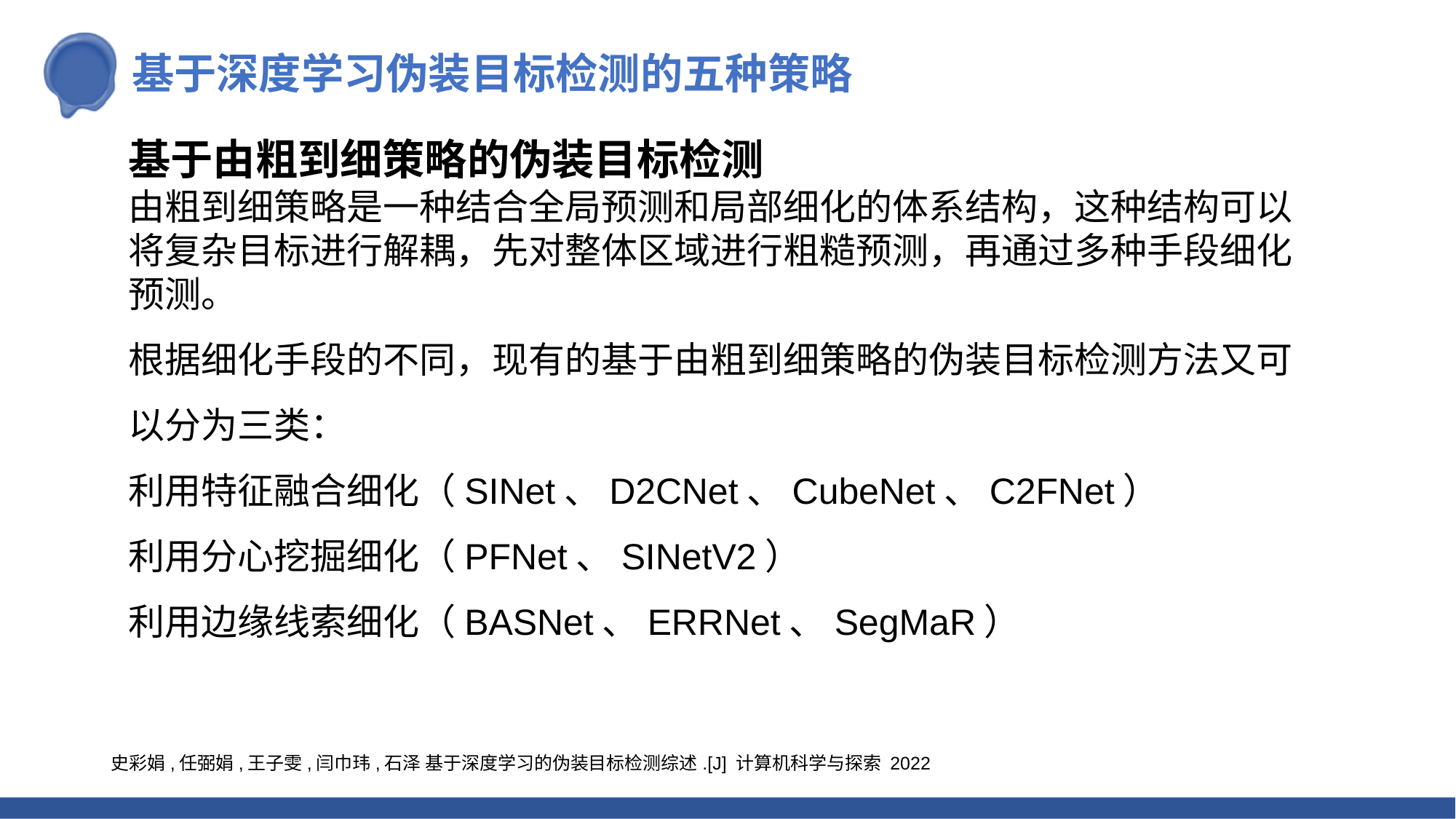

基于深度学习伪装目标检测的五种策略

基于由粗到细策略的伪装目标检测
由粗到细策略是一种结合全局预测和局部细化的体系结构，这种结构可以将复杂目标进行解耦，先对整体区域进行粗糙预测，再通过多种手段细化预测。
根据细化手段的不同，现有的基于由粗到细策略的伪装目标检测方法又可以分为三类：
利用特征融合细化（SINet、D2CNet、CubeNet、C2FNet）
利用分心挖掘细化（PFNet、SINetV2）
利用边缘线索细化（BASNet、ERRNet、SegMaR）
史彩娟,任弼娟,王子雯,闫巾玮,石泽 基于深度学习的伪装目标检测综述.[J] 计算机科学与探索 2022